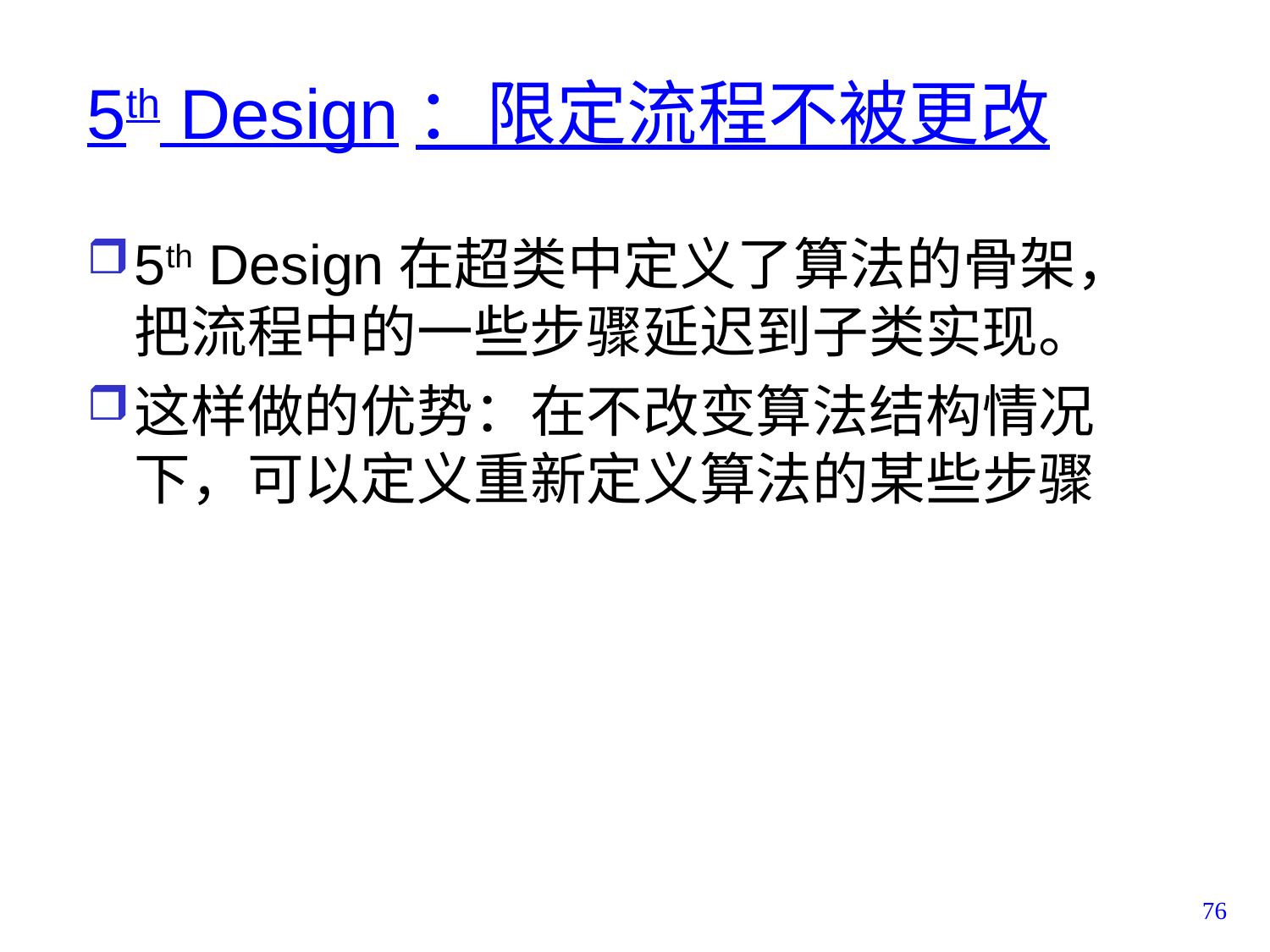

# 5th Design：限定流程不被更改
5th Design在超类中定义了算法的骨架，把流程中的一些步骤延迟到子类实现。
这样做的优势：在不改变算法结构情况下，可以定义重新定义算法的某些步骤

76